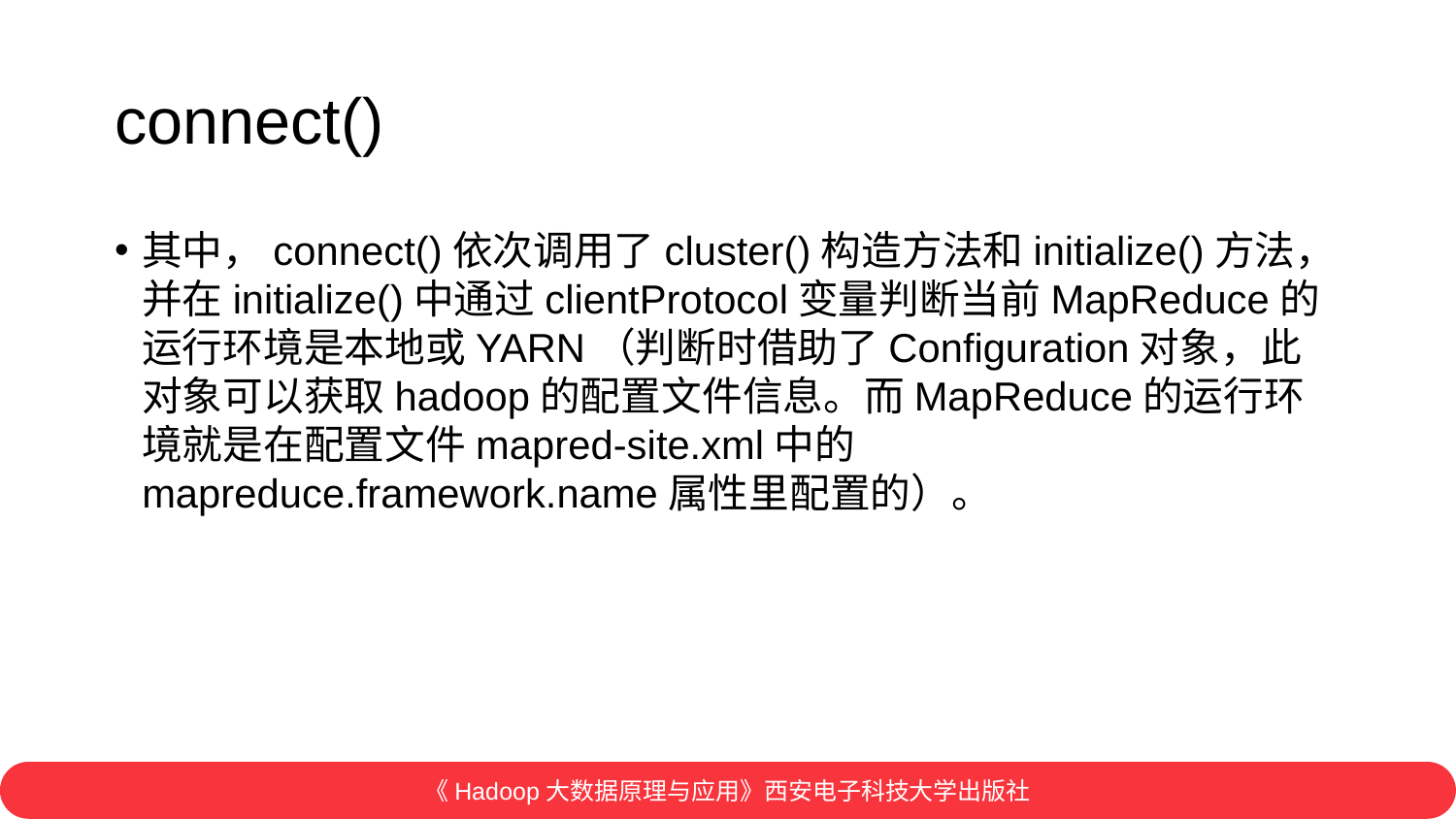

# connect()
其中，connect()依次调用了cluster()构造方法和initialize()方法，并在initialize()中通过clientProtocol变量判断当前MapReduce的运行环境是本地或YARN（判断时借助了Configuration对象，此对象可以获取hadoop的配置文件信息。而MapReduce的运行环境就是在配置文件mapred-site.xml中的mapreduce.framework.name属性里配置的）。